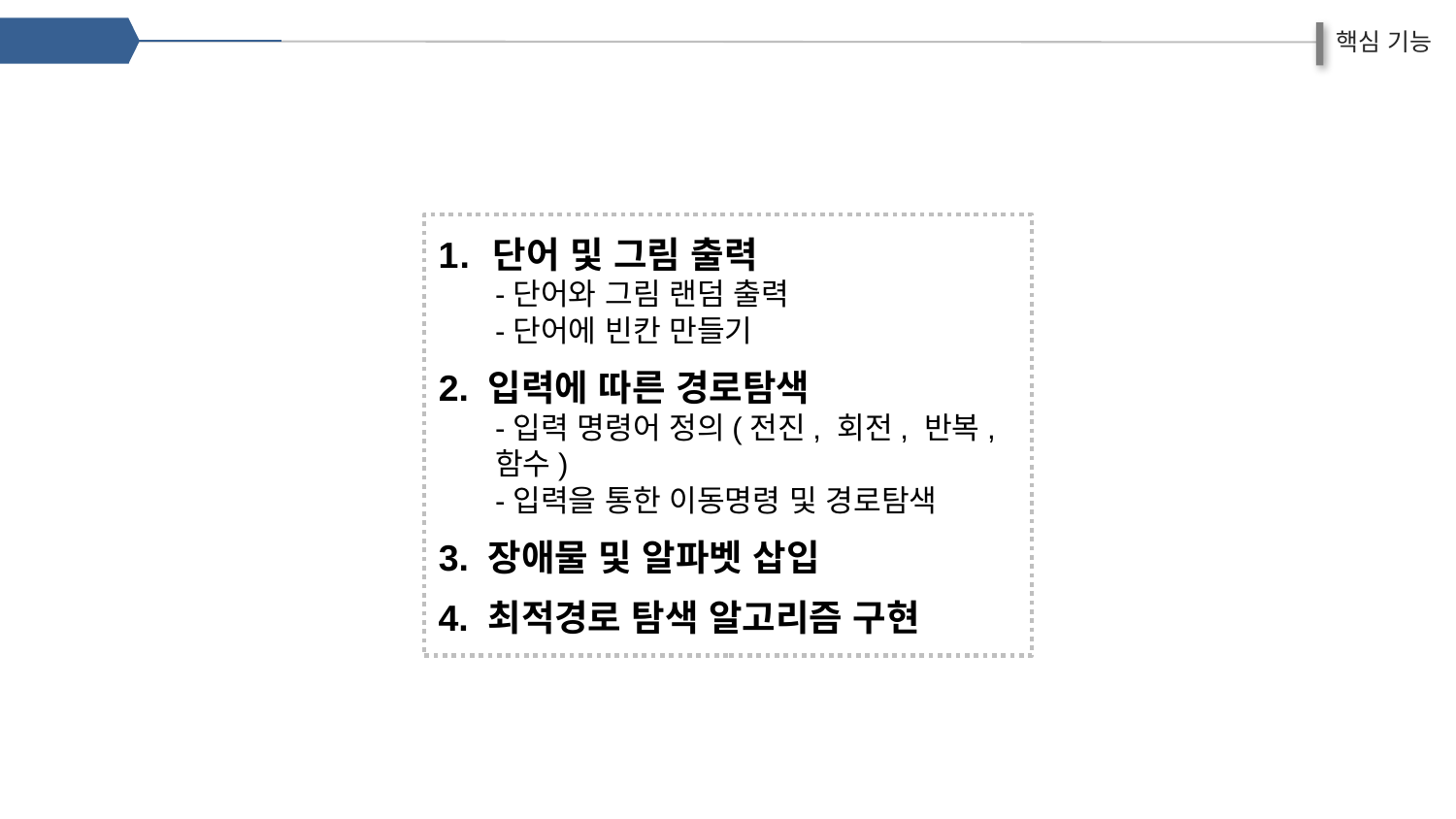

핵심 기능

단어 및 그림 출력
-단어와 그림 랜덤 출력
-단어에 빈칸 만들기

2. 입력에 따른 경로탐색
-입력 명령어 정의(전진, 회전, 반복, 함수)
-입력을 통한 이동명령 및 경로탐색

3. 장애물 및 알파벳 삽입

4. 최적경로 탐색 알고리즘 구현